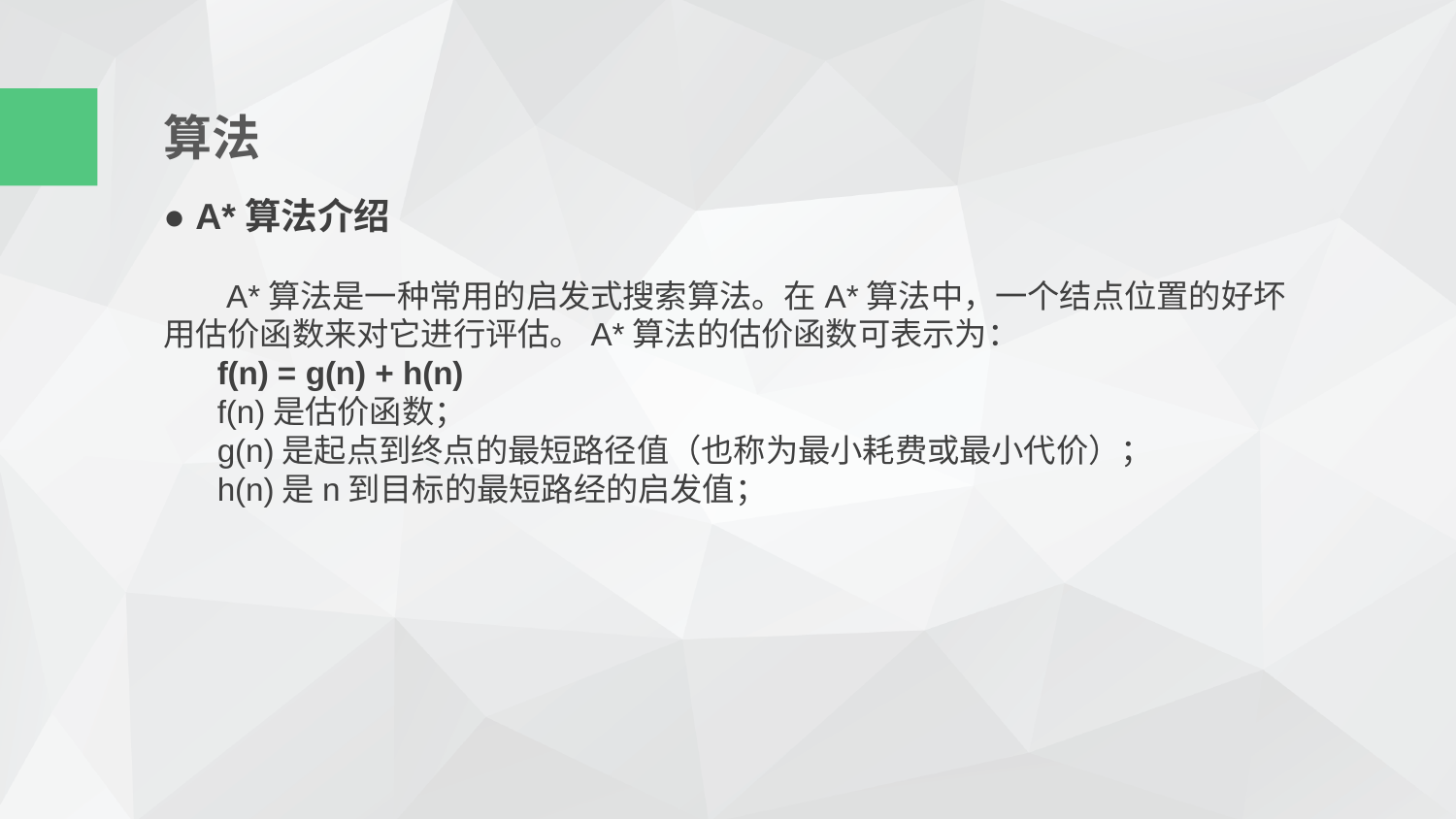

算法
● A*算法介绍

       A*算法是一种常用的启发式搜索算法。在A*算法中，一个结点位置的好坏用估价函数来对它进行评估。A*算法的估价函数可表示为：
      f(n) = g(n) + h(n)
      f(n)是估价函数；
      g(n)是起点到终点的最短路径值（也称为最小耗费或最小代价）；
      h(n)是n到目标的最短路经的启发值；